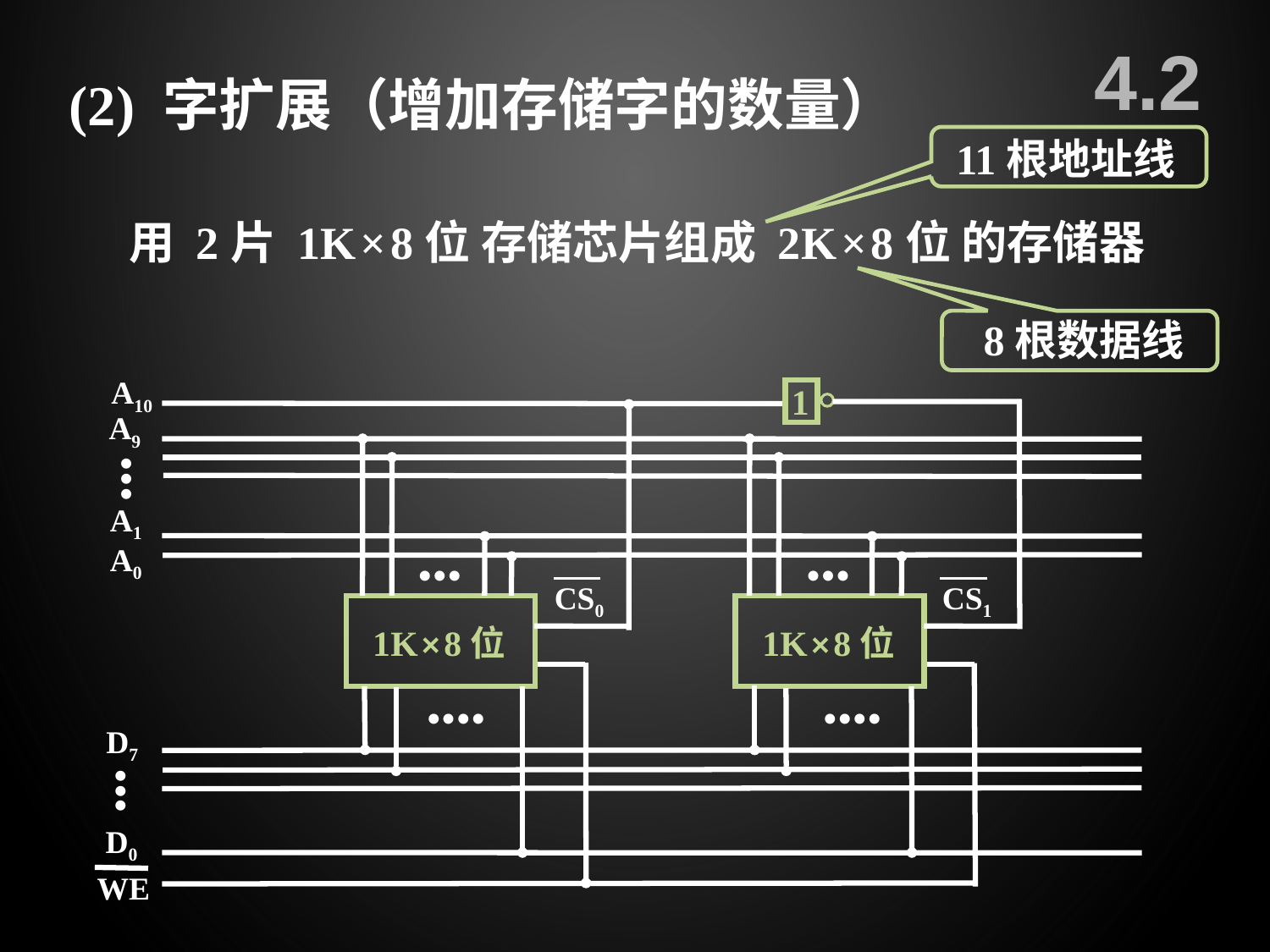

4.2
 (2) 字扩展（增加存储字的数量）
11根地址线

 用 2片 1K × 8位 存储芯片组成 2K × 8位 的存储器
8根数据线

A10

CS0

 1

CS1

A9
•••

A0

A1

•••

•••

 1K × 8位
 1K × 8位

••••

••••

D7
•••

D0

WE